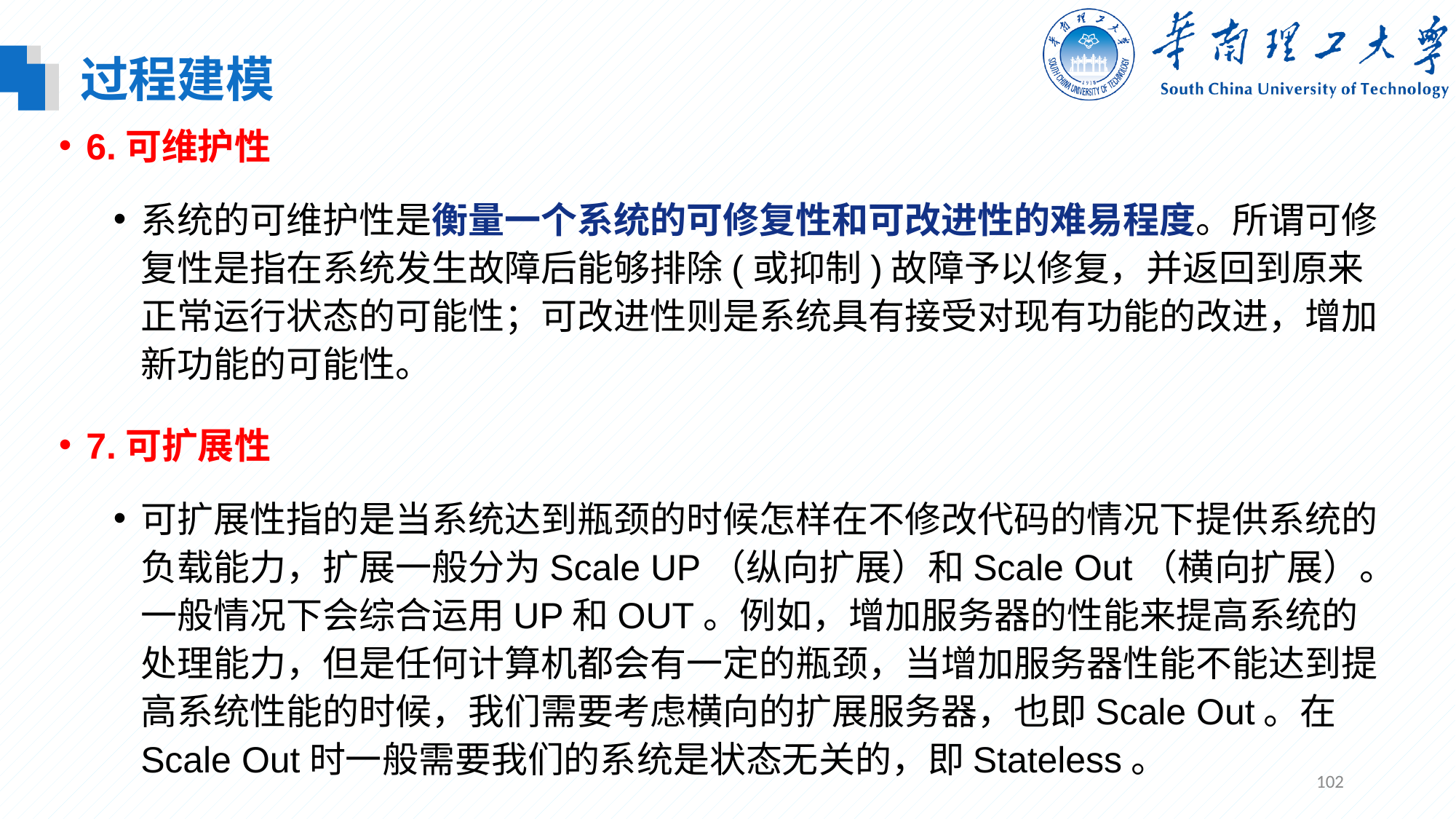

过程建模
6.可维护性
系统的可维护性是衡量一个系统的可修复性和可改进性的难易程度。所谓可修复性是指在系统发生故障后能够排除(或抑制)故障予以修复，并返回到原来正常运行状态的可能性；可改进性则是系统具有接受对现有功能的改进，增加新功能的可能性。
7.可扩展性
可扩展性指的是当系统达到瓶颈的时候怎样在不修改代码的情况下提供系统的负载能力，扩展一般分为Scale UP（纵向扩展）和Scale Out（横向扩展）。一般情况下会综合运用UP和OUT。例如，增加服务器的性能来提高系统的处理能力，但是任何计算机都会有一定的瓶颈，当增加服务器性能不能达到提高系统性能的时候，我们需要考虑横向的扩展服务器，也即Scale Out。在Scale Out时一般需要我们的系统是状态无关的，即Stateless。
102